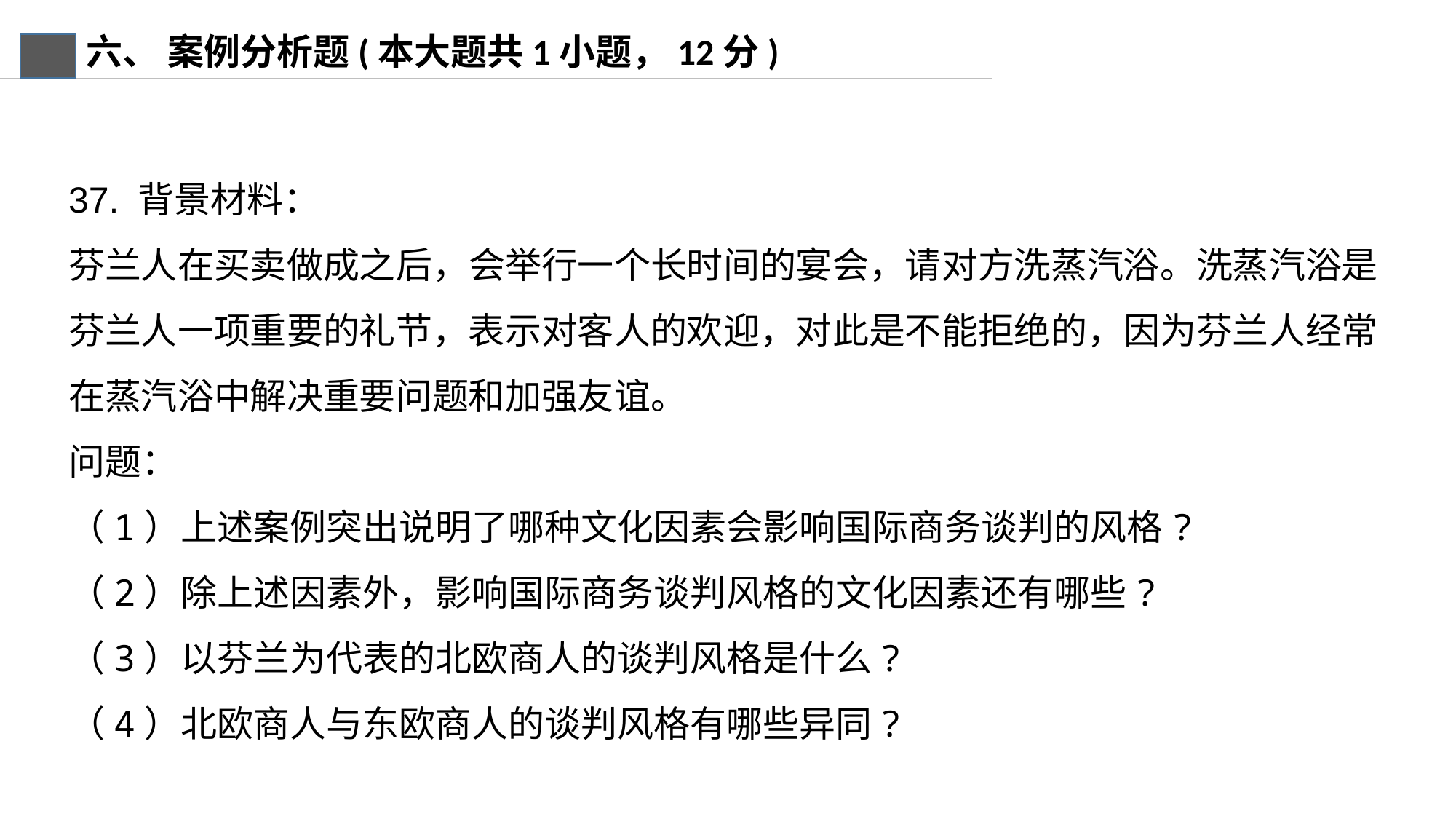

六、 案例分析题(本大题共1小题，12分)

37. 背景材料：
芬兰人在买卖做成之后，会举行一个长时间的宴会，请对方洗蒸汽浴。洗蒸汽浴是芬兰人一项重要的礼节，表示对客人的欢迎，对此是不能拒绝的，因为芬兰人经常在蒸汽浴中解决重要问题和加强友谊。
问题：
（1）上述案例突出说明了哪种文化因素会影响国际商务谈判的风格?
（2）除上述因素外，影响国际商务谈判风格的文化因素还有哪些?
（3）以芬兰为代表的北欧商人的谈判风格是什么?
（4）北欧商人与东欧商人的谈判风格有哪些异同?